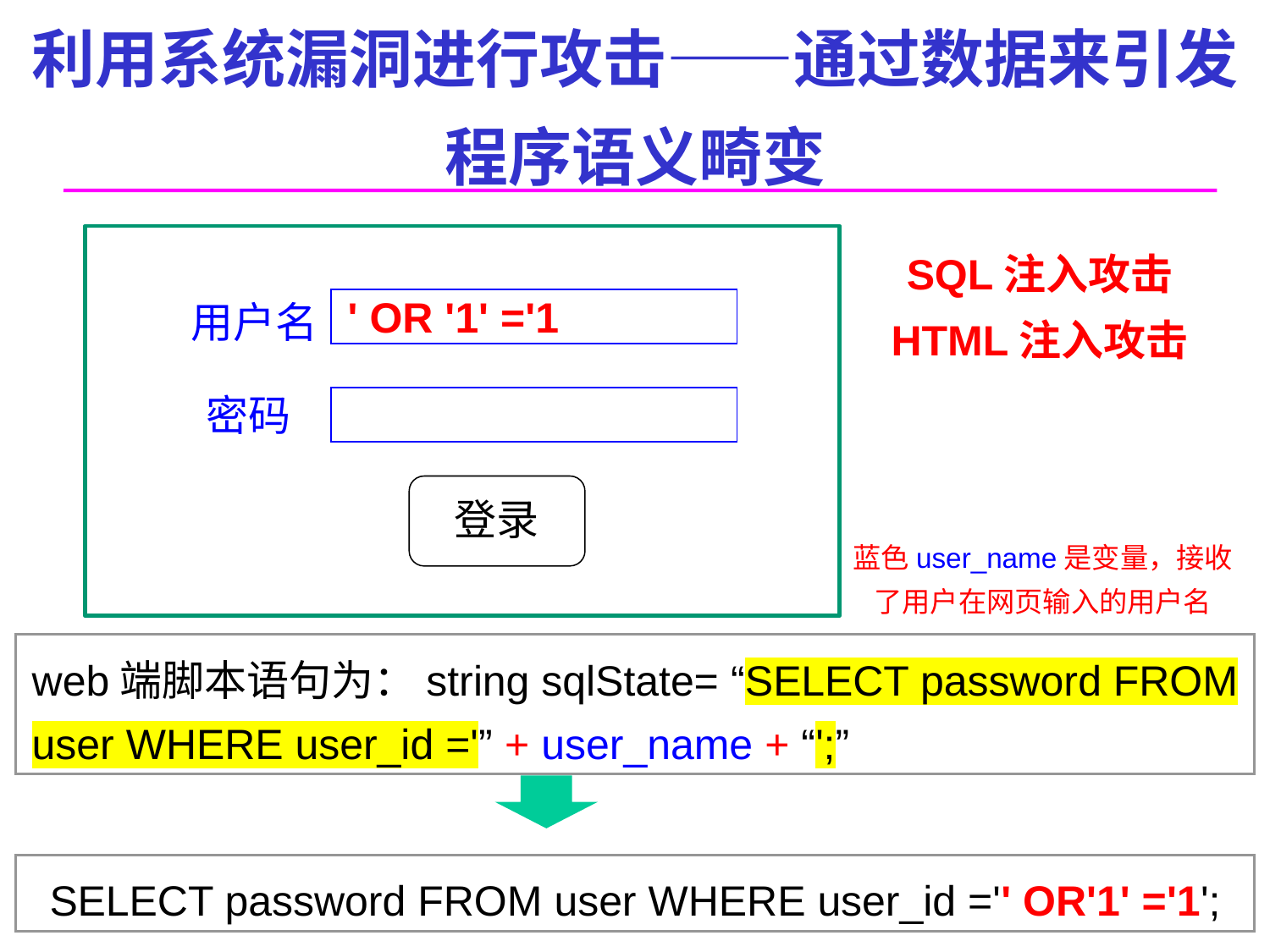

利用系统漏洞进行攻击——通过数据来引发程序语义畸变

SQL注入攻击
HTML注入攻击
' OR '1' ='1
用户名

密码

登录
蓝色user_name是变量，接收了用户在网页输入的用户名
web端脚本语句为：string sqlState= “SELECT password FROM user WHERE user_id ='” + user_name + “';”

SELECT password FROM user WHERE user_id ='' OR'1' ='1';